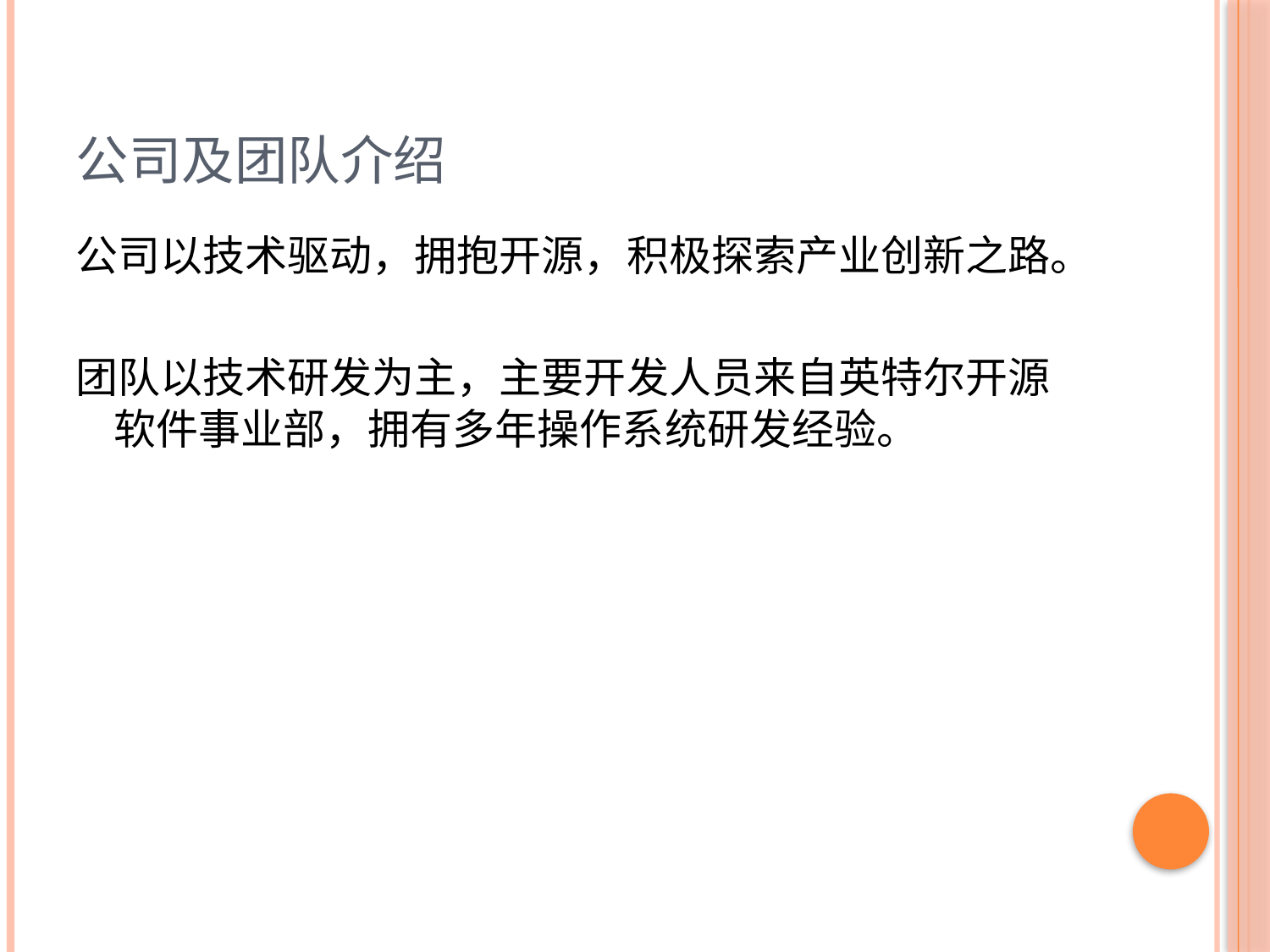

# 公司及团队介绍
公司以技术驱动，拥抱开源，积极探索产业创新之路。

团队以技术研发为主，主要开发人员来自英特尔开源软件事业部，拥有多年操作系统研发经验。